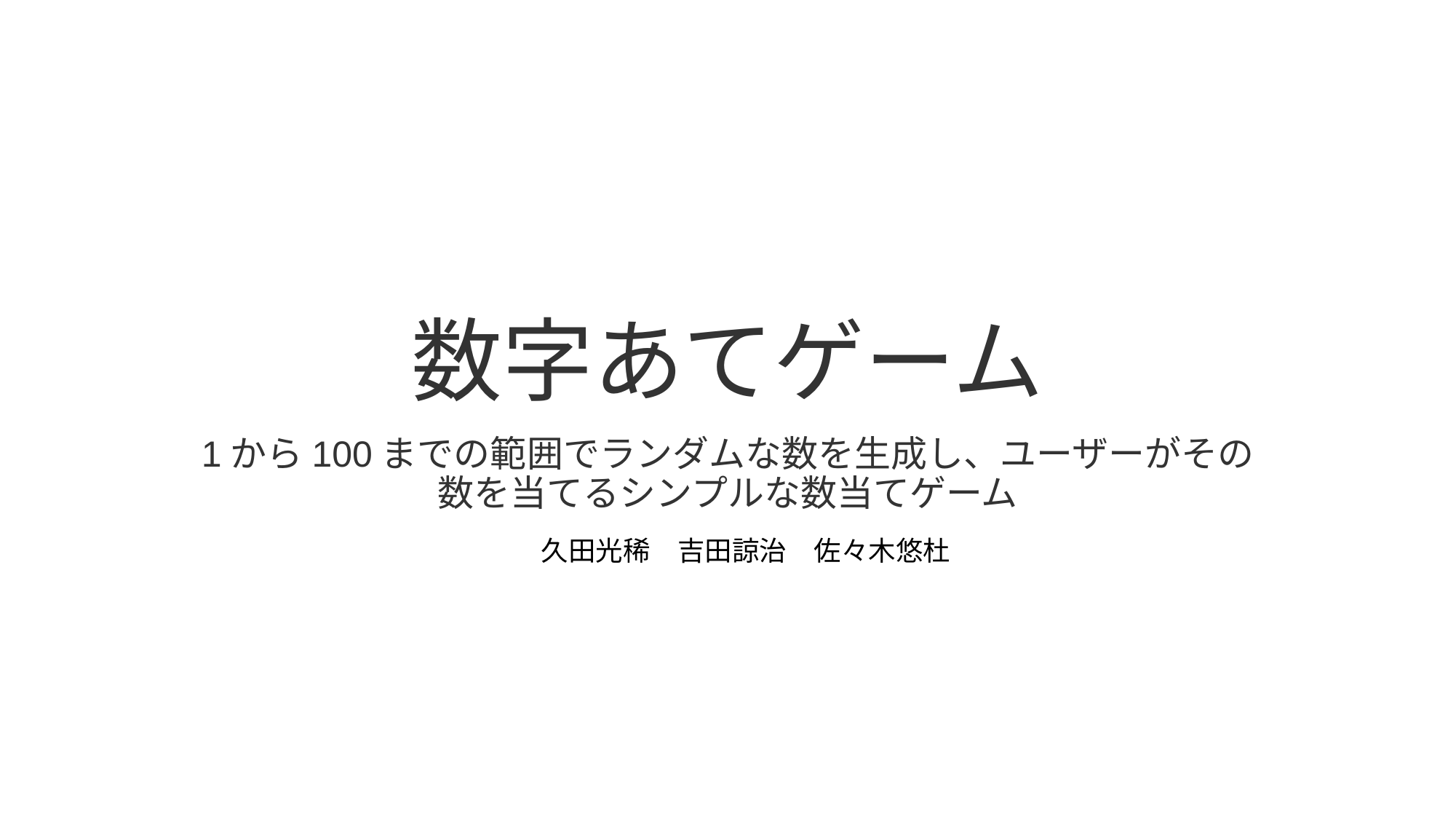

# 数字あてゲーム
1から100までの範囲でランダムな数を生成し、ユーザーがその数を当てるシンプルな数当てゲーム
　久田光稀　吉田諒治　佐々木悠杜